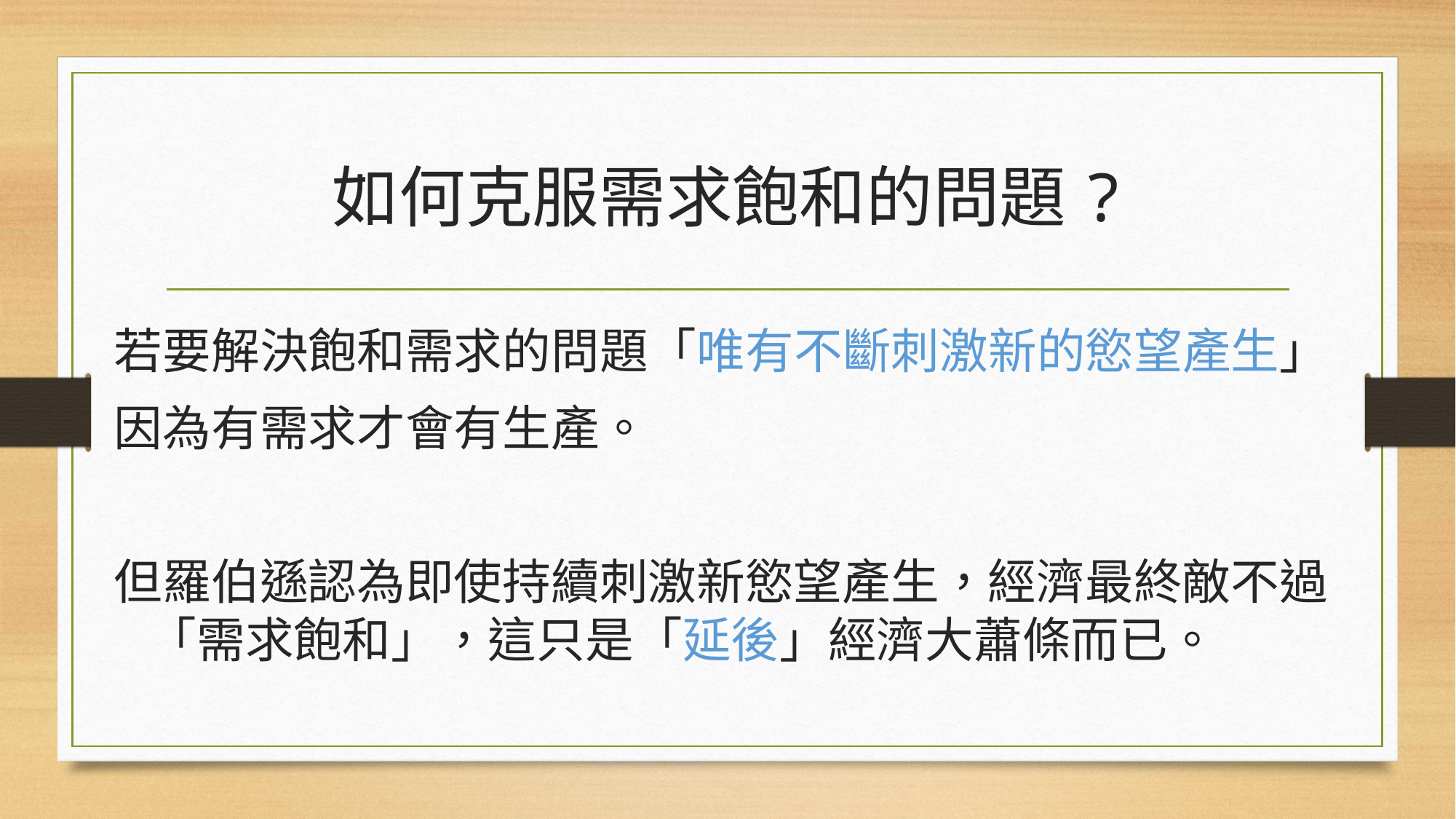

# 如何克服需求飽和的問題?
若要解決飽和需求的問題「唯有不斷刺激新的慾望產生」
因為有需求才會有生產。

但羅伯遜認為即使持續刺激新慾望產生，經濟最終敵不過「需求飽和」，這只是「延後」經濟大蕭條而已。